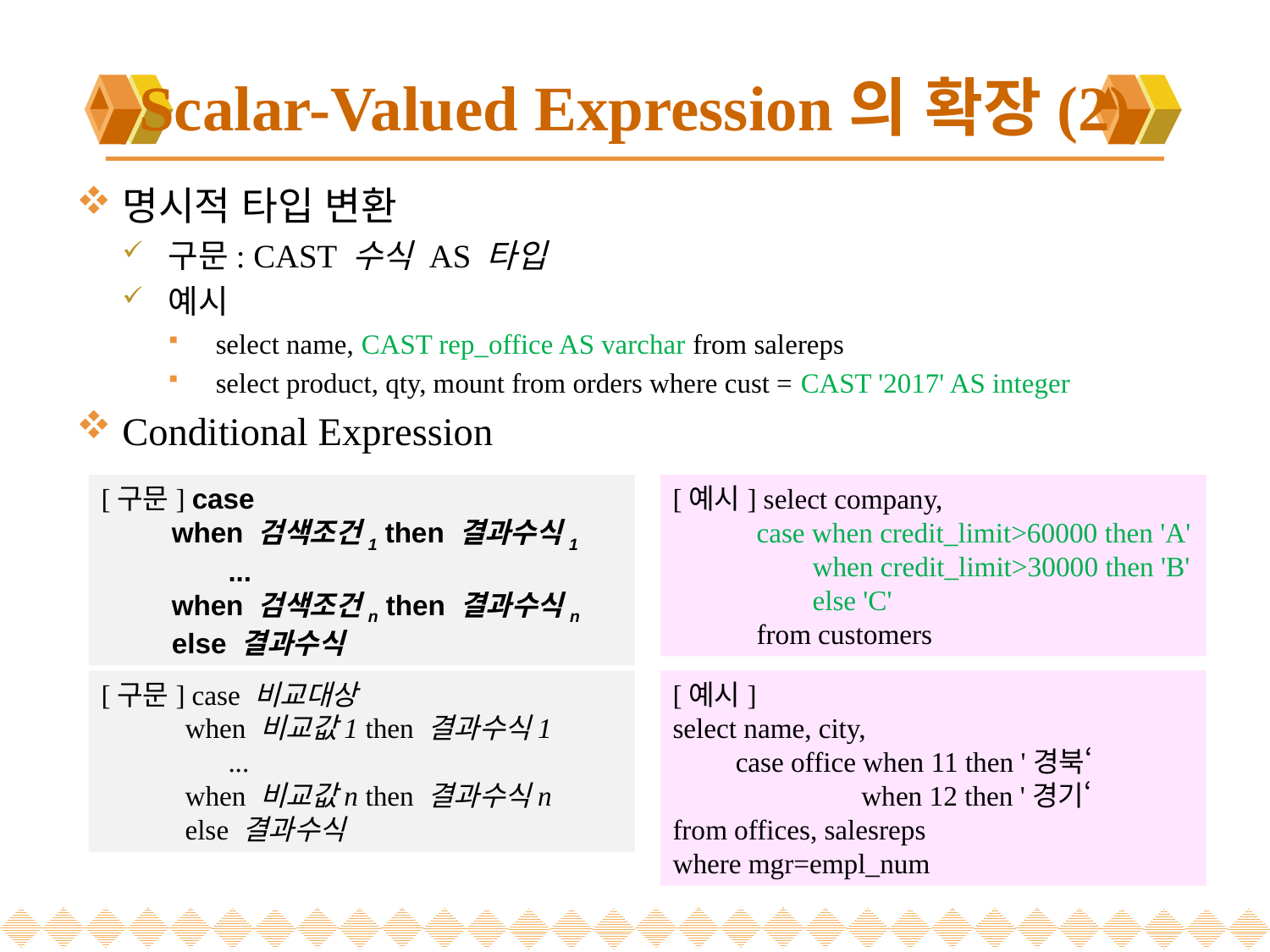

# Scalar-Valued Expression의 확장(2)
명시적 타입 변환
구문: CAST 수식 AS 타입
예시
select name, CAST rep_office AS varchar from salereps
select product, qty, mount from orders where cust = CAST '2017' AS integer
Conditional Expression
[구문] case
         when 검색조건1 then 결과수식1
	...
         when 검색조건n then 결과수식n
         else 결과수식
[예시] select company,
            case when credit_limit>60000 then 'A'
                    when credit_limit>30000 then 'B'
                    else 'C'
            from customers
[구문] case 비교대상
            when 비교값1 then 결과수식1
	...
            when 비교값n then 결과수식n
            else 결과수식
[예시]
select name, city,
         case office when 11 then '경북‘
                           when 12 then '경기‘
from offices, salesreps
where mgr=empl_num